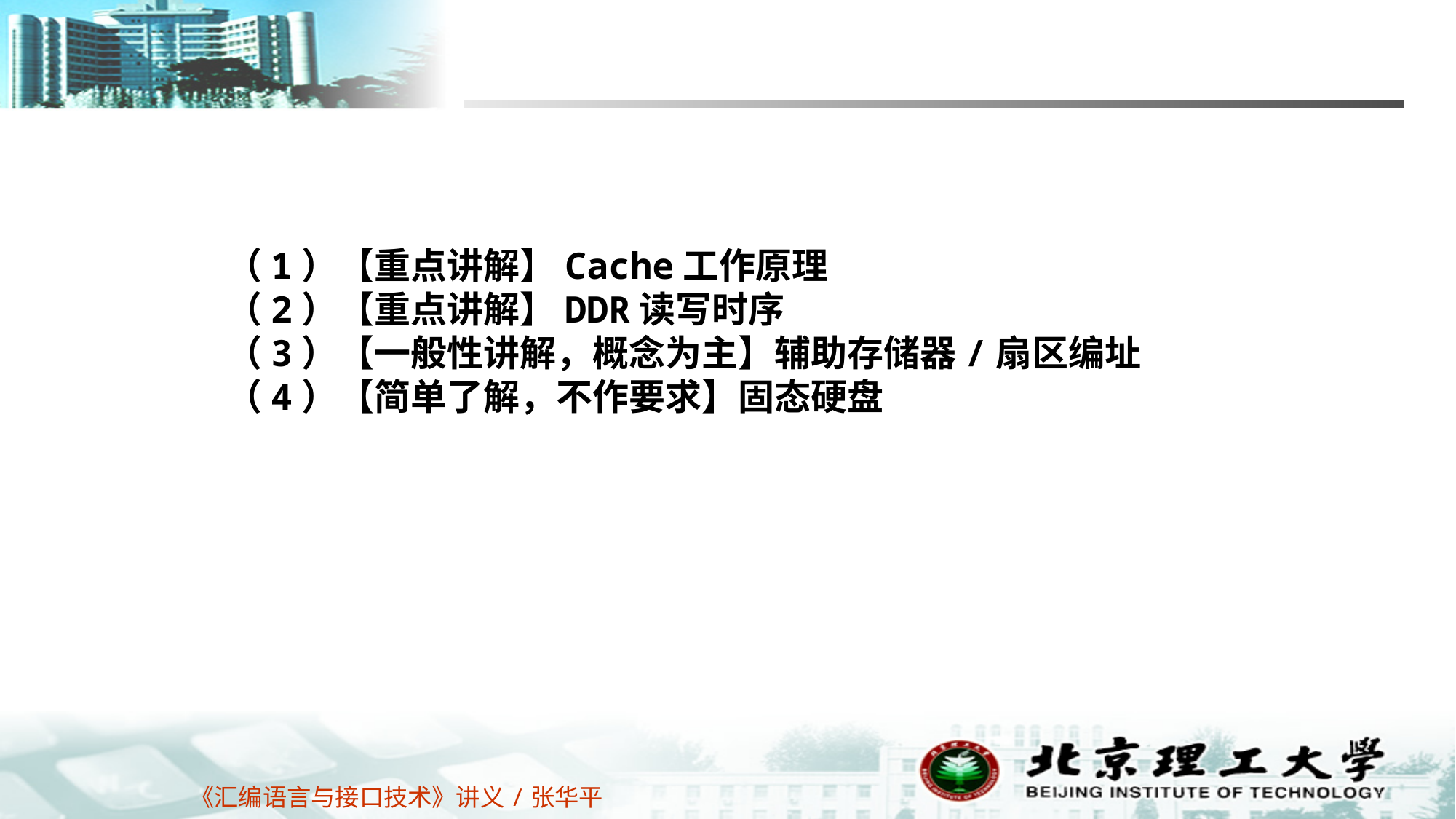

（1）【重点讲解】Cache工作原理
（2）【重点讲解】DDR读写时序
（3）【一般性讲解，概念为主】辅助存储器/扇区编址
（4）【简单了解，不作要求】固态硬盘